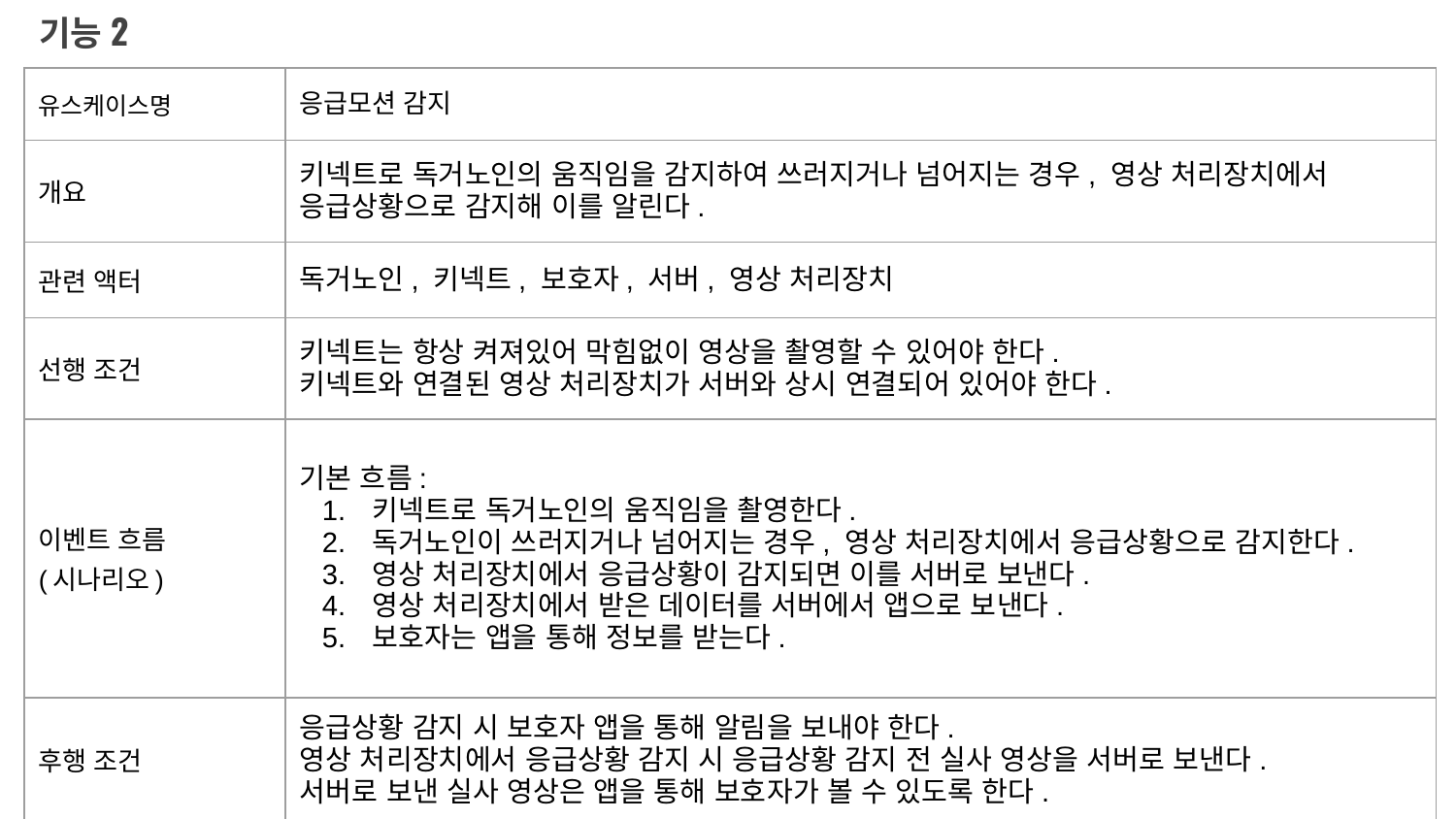

# 기능2
| 유스케이스명 | 응급모션 감지 |
| --- | --- |
| 개요 | 키넥트로 독거노인의 움직임을 감지하여 쓰러지거나 넘어지는 경우, 영상 처리장치에서 응급상황으로 감지해 이를 알린다. |
| 관련 액터 | 독거노인, 키넥트, 보호자, 서버, 영상 처리장치 |
| 선행 조건 | 키넥트는 항상 켜져있어 막힘없이 영상을 촬영할 수 있어야 한다. 키넥트와 연결된 영상 처리장치가 서버와 상시 연결되어 있어야 한다. |
| 이벤트 흐름 (시나리오) | 기본 흐름: 키넥트로 독거노인의 움직임을 촬영한다. 독거노인이 쓰러지거나 넘어지는 경우, 영상 처리장치에서 응급상황으로 감지한다. 영상 처리장치에서 응급상황이 감지되면 이를 서버로 보낸다. 영상 처리장치에서 받은 데이터를 서버에서 앱으로 보낸다. 보호자는 앱을 통해 정보를 받는다. |
| 후행 조건 | 응급상황 감지 시 보호자 앱을 통해 알림을 보내야 한다. 영상 처리장치에서 응급상황 감지 시 응급상황 감지 전 실사 영상을 서버로 보낸다. 서버로 보낸 실사 영상은 앱을 통해 보호자가 볼 수 있도록 한다. |